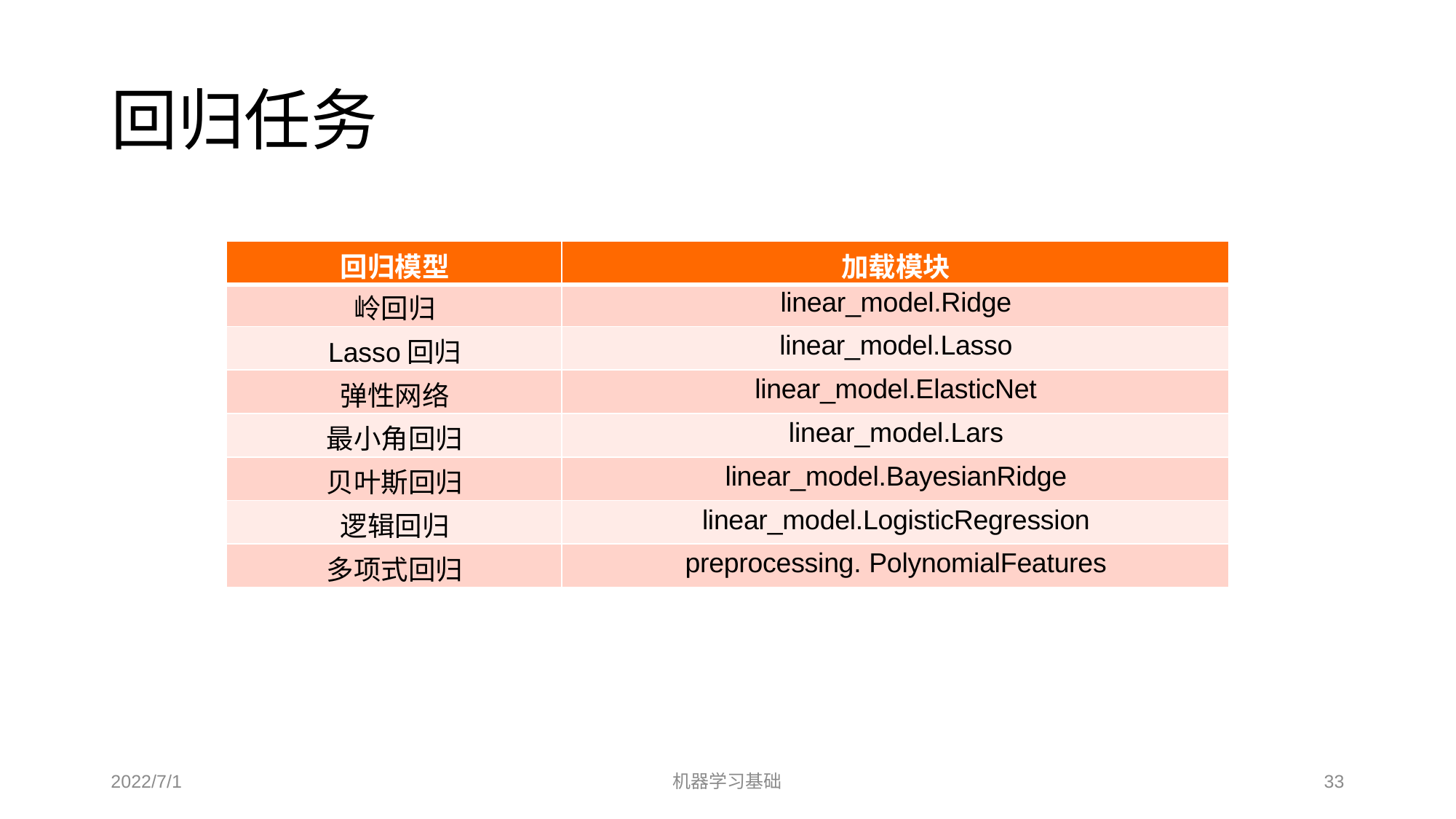

# 回归任务
| 回归模型 | 加载模块 |
| --- | --- |
| 岭回归 | linear\_model.Ridge |
| Lasso回归 | linear\_model.Lasso |
| 弹性网络 | linear\_model.ElasticNet |
| 最小角回归 | linear\_model.Lars |
| 贝叶斯回归 | linear\_model.BayesianRidge |
| 逻辑回归 | linear\_model.LogisticRegression |
| 多项式回归 | preprocessing. PolynomialFeatures |
2022/7/1
机器学习基础
33